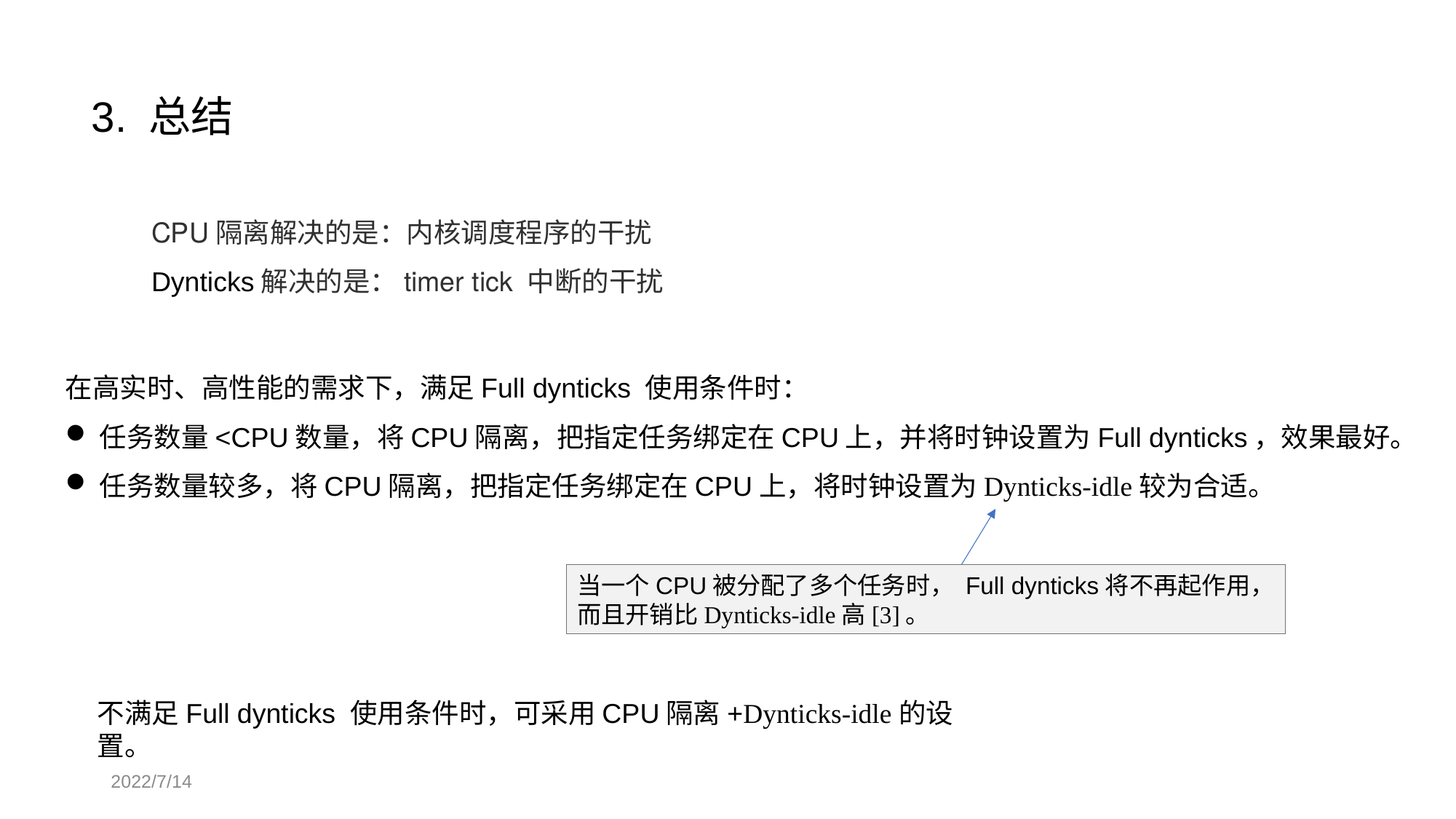

3. 总结
CPU隔离解决的是：内核调度程序的干扰
Dynticks解决的是：timer tick 中断的干扰
在高实时、高性能的需求下，满足Full dynticks 使用条件时：
任务数量<CPU数量，将CPU隔离，把指定任务绑定在CPU上，并将时钟设置为Full dynticks，效果最好。
任务数量较多，将CPU隔离，把指定任务绑定在CPU上，将时钟设置为Dynticks-idle较为合适。
当一个CPU被分配了多个任务时， Full dynticks将不再起作用，
而且开销比Dynticks-idle高[3]。
不满足Full dynticks 使用条件时，可采用CPU隔离+Dynticks-idle的设置。
2022/7/14